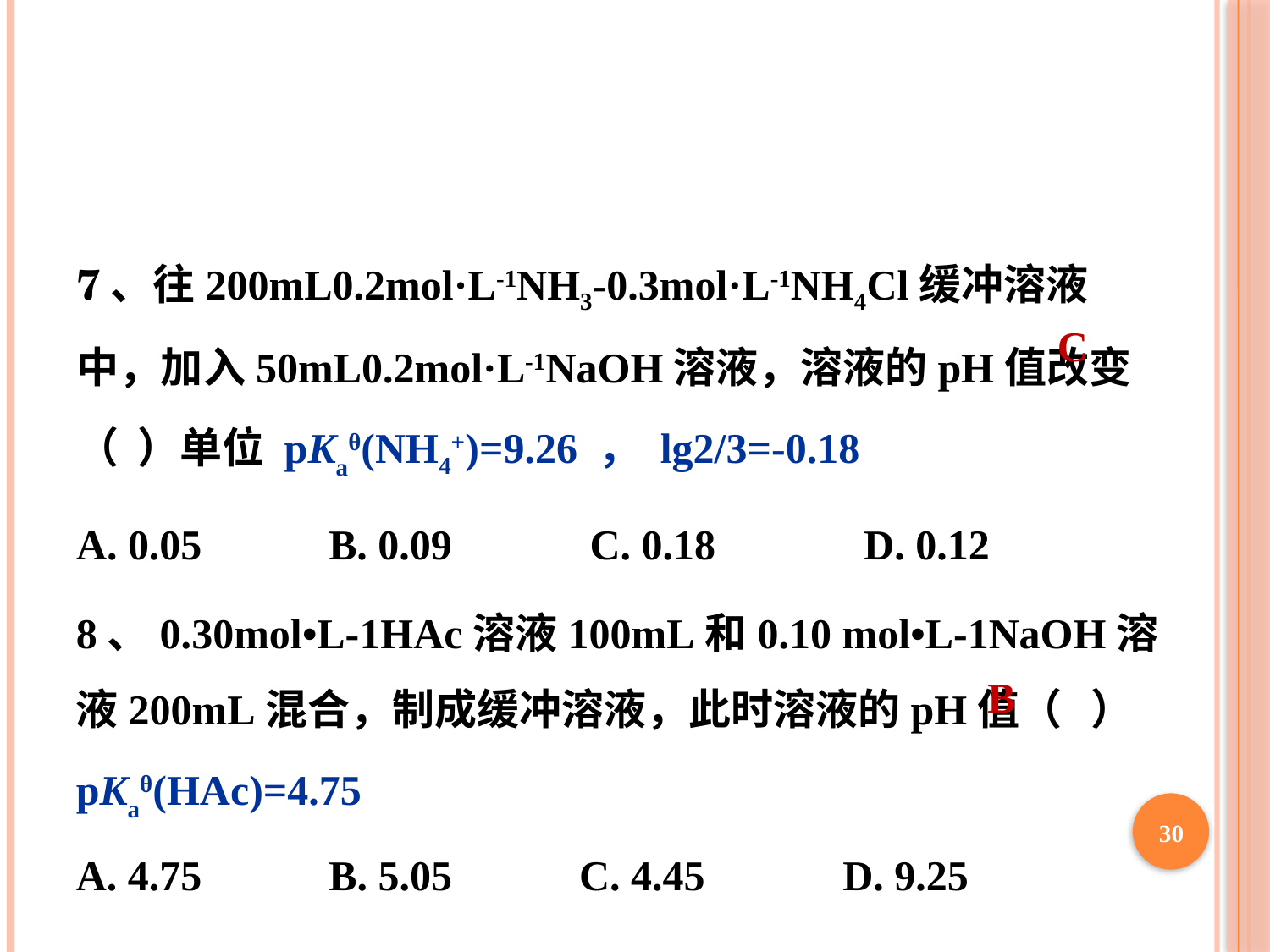

#
7、往200mL0.2mol·L-1NH3-0.3mol·L-1NH4Cl缓冲溶液中，加入50mL0.2mol·L-1NaOH溶液，溶液的pH值改变（  ）单位 pKaθ(NH4+)=9.26 ， lg2/3=-0.18
A. 0.05            B. 0.09             C. 0.18              D. 0.12
C
8、0.30mol•L-1HAc溶液100mL和0.10 mol•L-1NaOH溶液200mL混合，制成缓冲溶液，此时溶液的pH值（   ）
pKaθ(HAc)=4.75
A. 4.75            B. 5.05            C. 4.45             D. 9.25
B
30